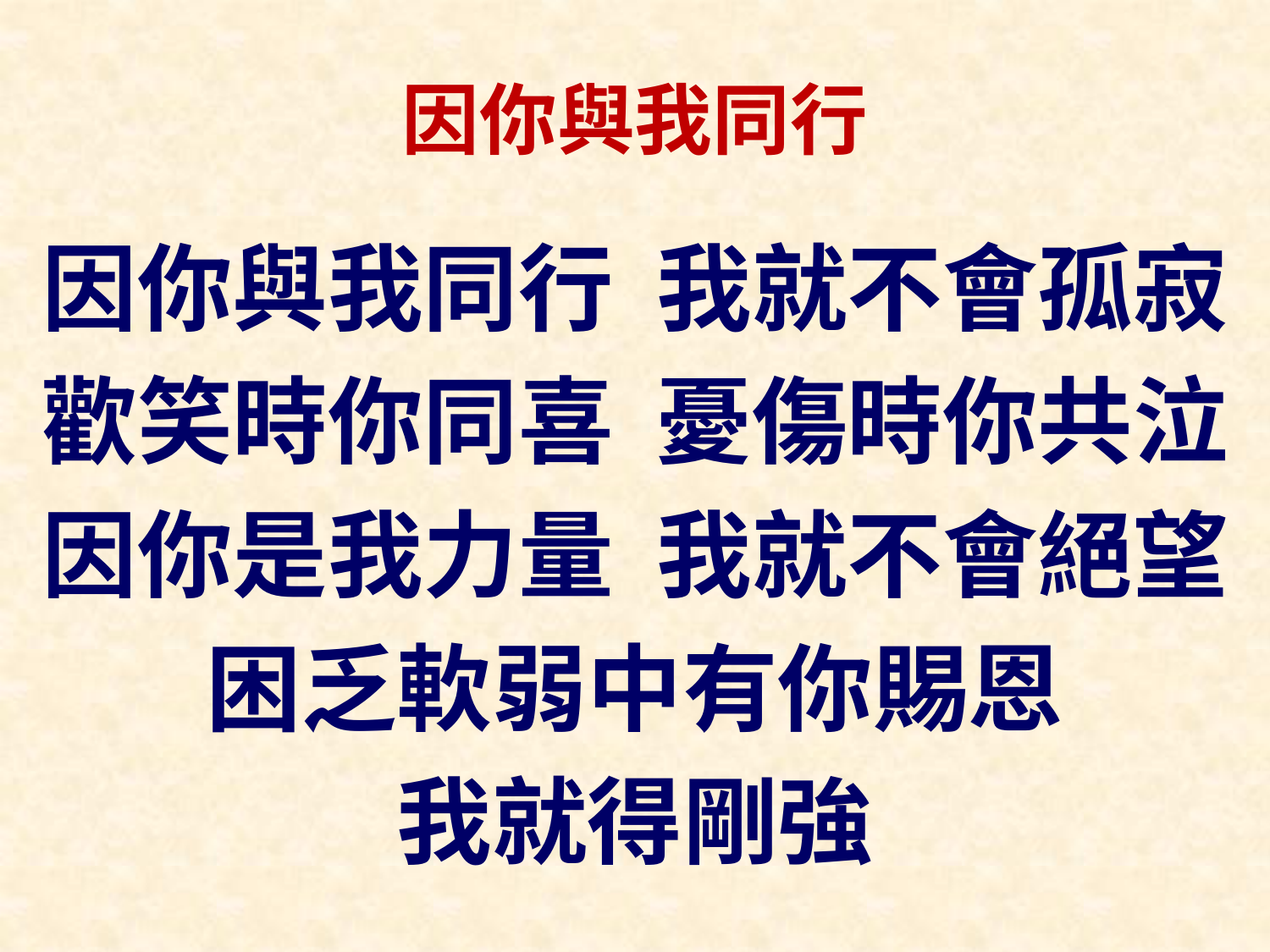

# 因你與我同行
因你與我同行  我就不會孤寂
歡笑時你同喜  憂傷時你共泣
因你是我力量  我就不會絕望
困乏軟弱中有你賜恩
我就得剛強